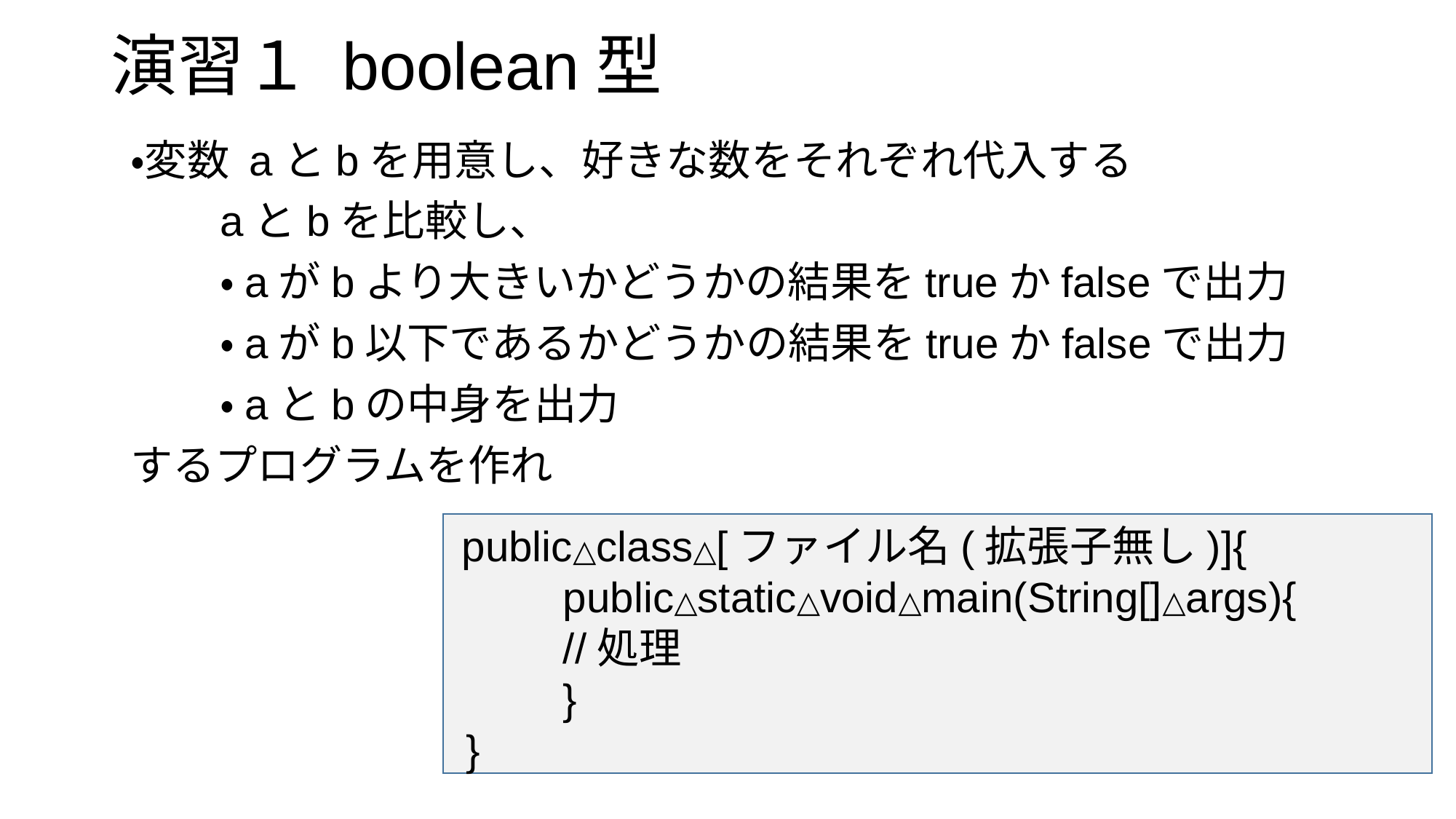

# 演習１ boolean型
 ・変数 aとbを用意し、好きな数をそれぞれ代入する
  	aとbを比較し、
	・aがbより大きいかどうかの結果をtrueかfalseで出力
	・aがb以下であるかどうかの結果をtrueかfalseで出力
	・aとbの中身を出力
 するプログラムを作れ
 public△class△[ファイル名(拡張子無し)]{
 	public△static△void△main(String[]△args){
	//処理
	}
 }